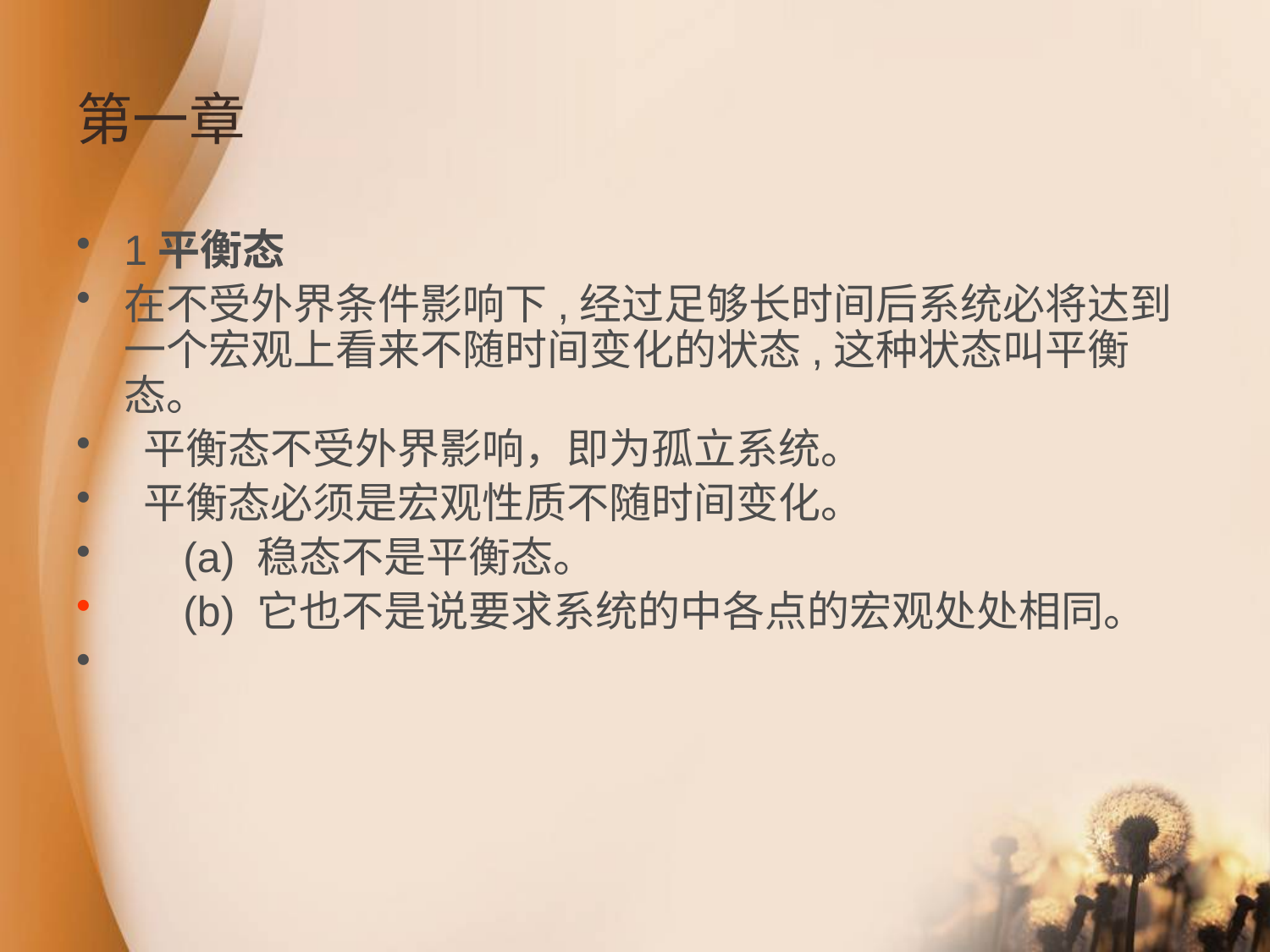

# 第一章
1平衡态
在不受外界条件影响下,经过足够长时间后系统必将达到一个宏观上看来不随时间变化的状态,这种状态叫平衡态。
 平衡态不受外界影响，即为孤立系统。
 平衡态必须是宏观性质不随时间变化。
     (a) 稳态不是平衡态。
     (b) 它也不是说要求系统的中各点的宏观处处相同。